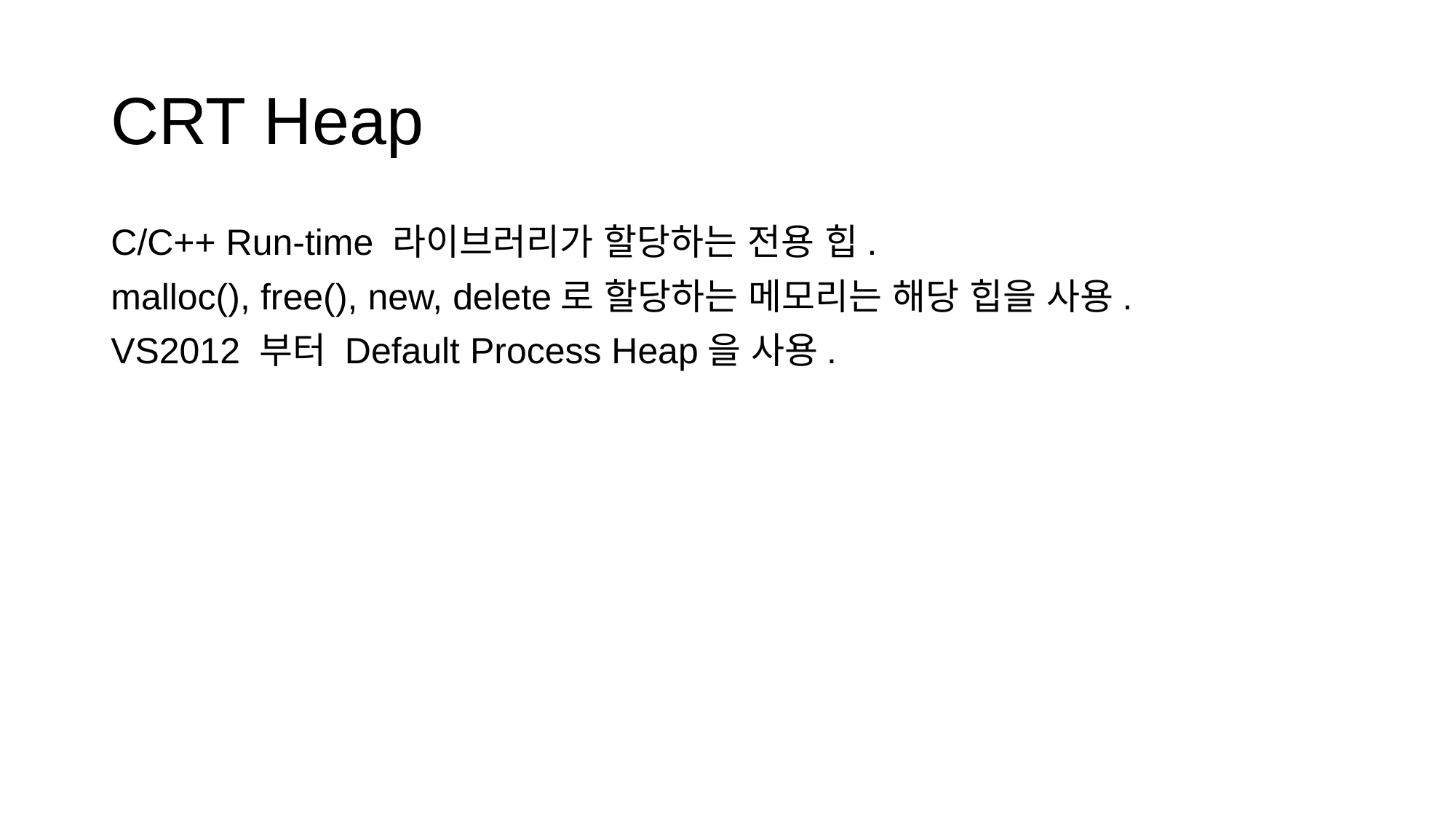

# CRT Heap
C/C++ Run-time 라이브러리가 할당하는 전용 힙.
malloc(), free(), new, delete로 할당하는 메모리는 해당 힙을 사용.
VS2012 부터 Default Process Heap을 사용.